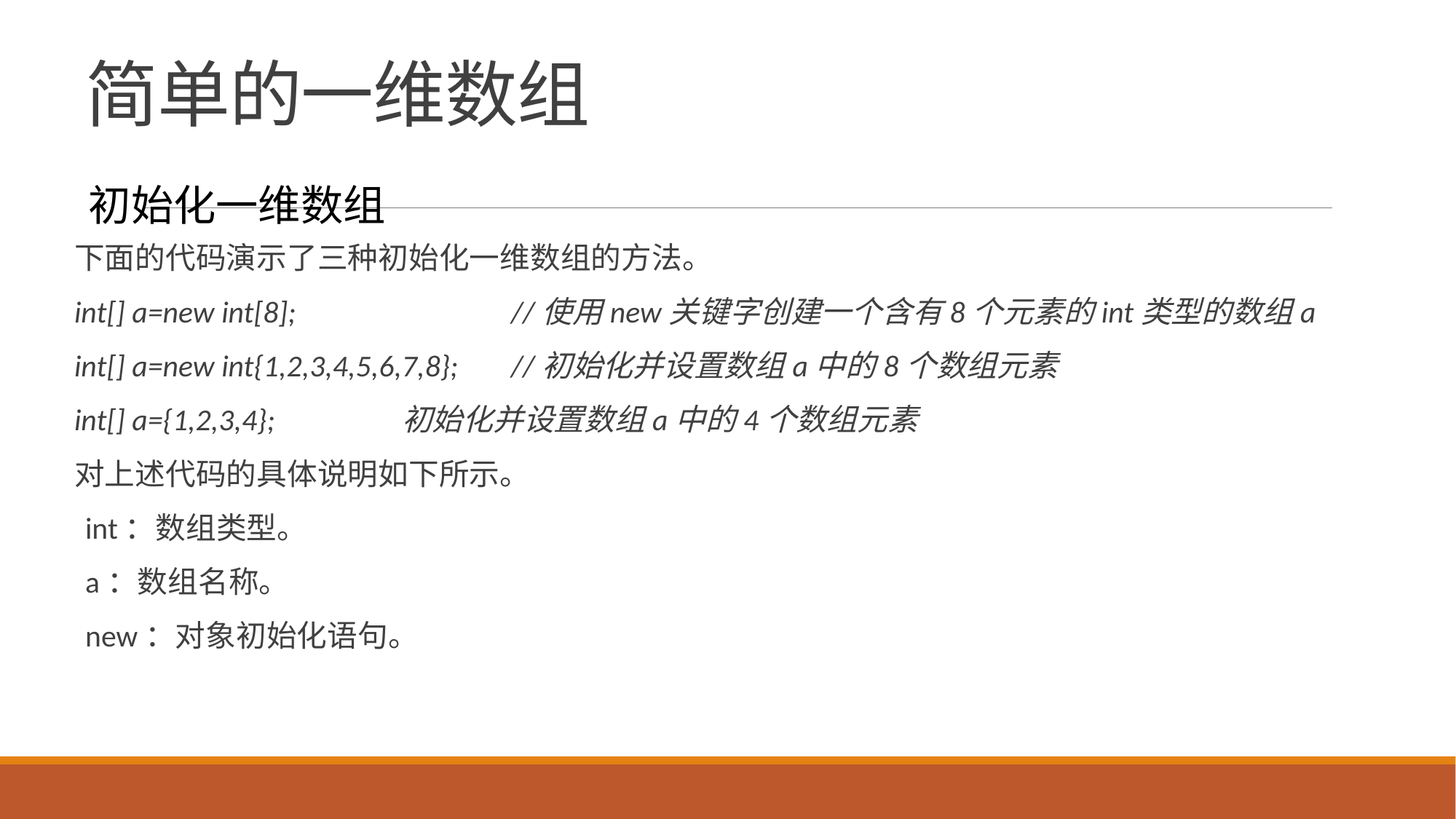

# 简单的一维数组
初始化一维数组
下面的代码演示了三种初始化一维数组的方法。
int[] a=new int[8];		//使用new关键字创建一个含有8个元素的int类型的数组a
int[] a=new int{1,2,3,4,5,6,7,8};	//初始化并设置数组a中的8个数组元素
int[] a={1,2,3,4};		初始化并设置数组a中的4个数组元素
对上述代码的具体说明如下所示。
int：数组类型。
a：数组名称。
new：对象初始化语句。